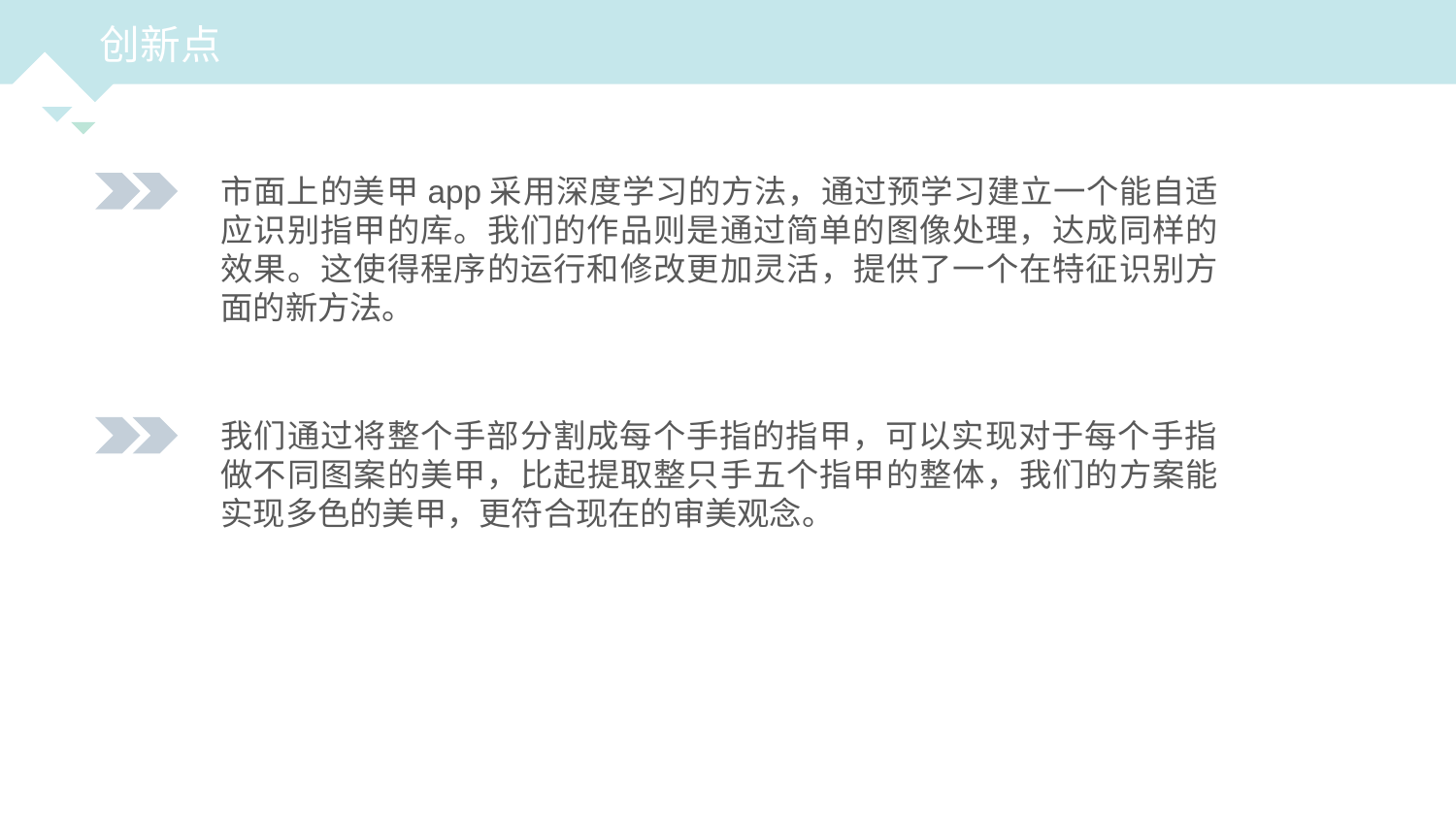

创新点
市面上的美甲app采用深度学习的方法，通过预学习建立一个能自适应识别指甲的库。我们的作品则是通过简单的图像处理，达成同样的效果。这使得程序的运行和修改更加灵活，提供了一个在特征识别方面的新方法。

我们通过将整个手部分割成每个手指的指甲，可以实现对于每个手指做不同图案的美甲，比起提取整只手五个指甲的整体，我们的方案能实现多色的美甲，更符合现在的审美观念。